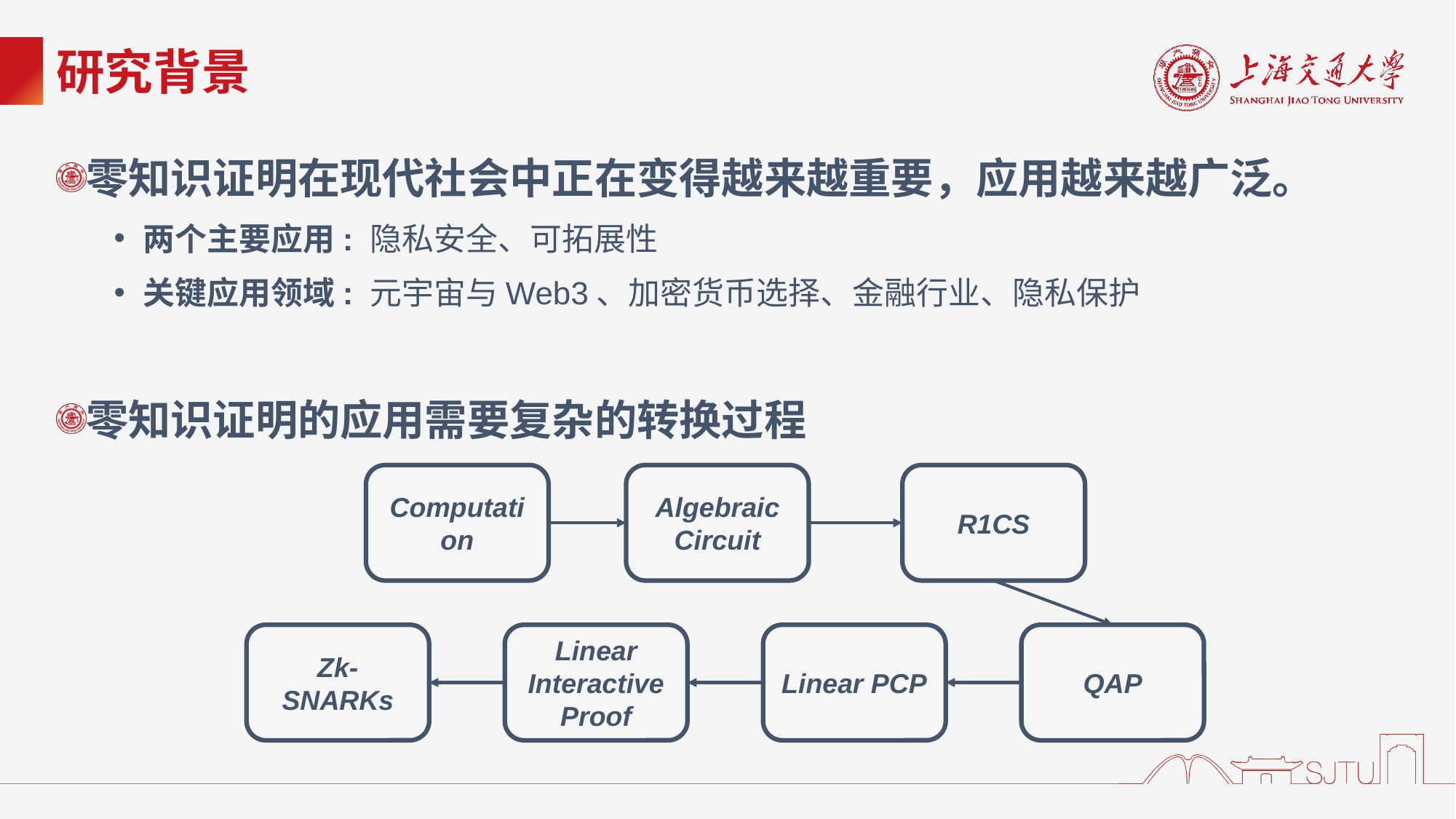

# 研究背景
零知识证明在现代社会中正在变得越来越重要，应用越来越广泛。
两个主要应用: 隐私安全、可拓展性
关键应用领域: 元宇宙与Web3、加密货币选择、金融行业、隐私保护

零知识证明的应用需要复杂的转换过程
Computation
Algebraic Circuit
R1CS

Zk-SNARKs

Linear Interactive Proof

Linear PCP
QAP